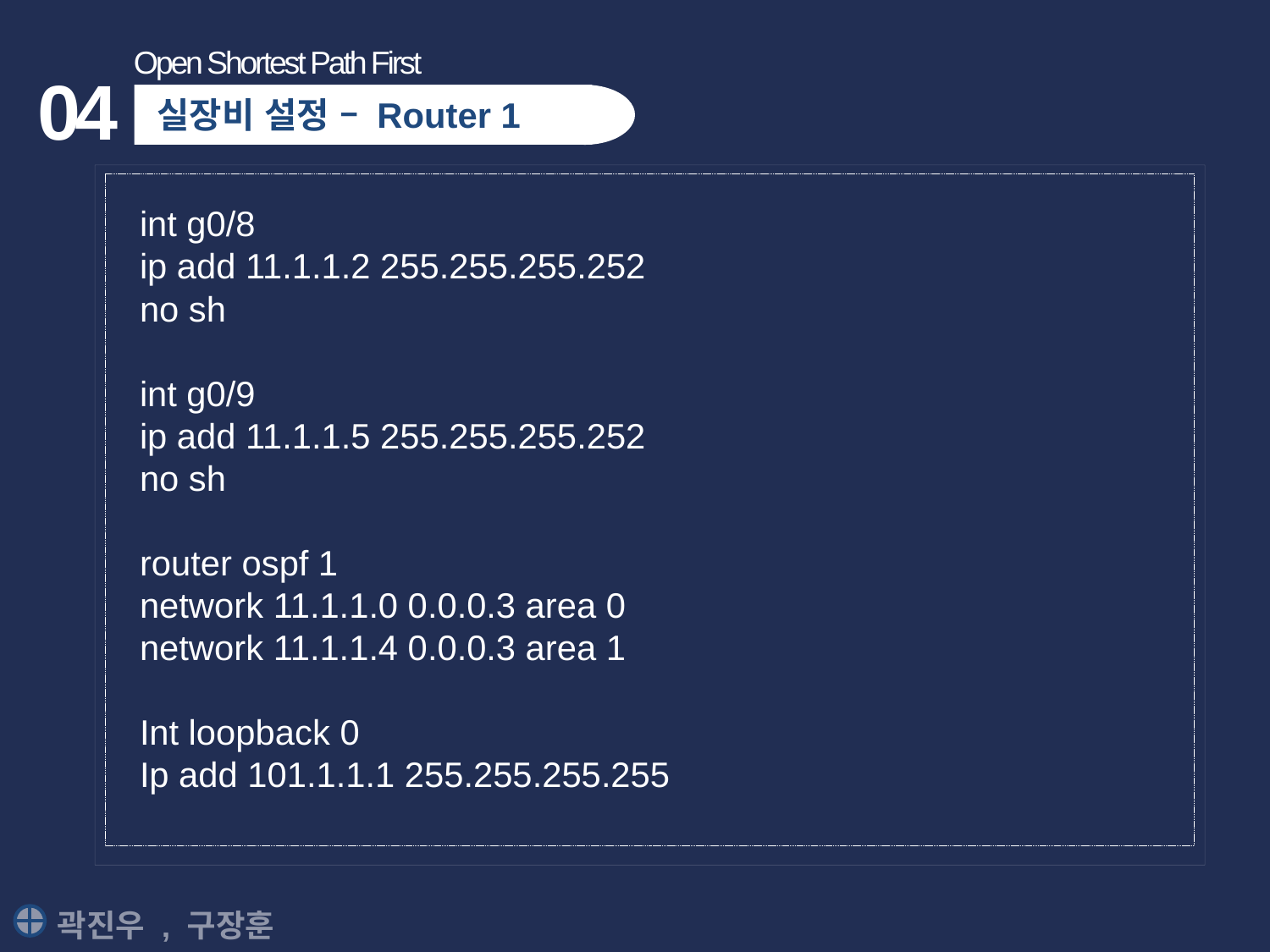

Open Shortest Path First
04

실장비 설정 – Router 1

int g0/8
ip add 11.1.1.2 255.255.255.252
no sh

int g0/9
ip add 11.1.1.5 255.255.255.252
no sh

router ospf 1
network 11.1.1.0 0.0.0.3 area 0
network 11.1.1.4 0.0.0.3 area 1

Int loopback 0
Ip add 101.1.1.1 255.255.255.255

곽진우 , 구장훈